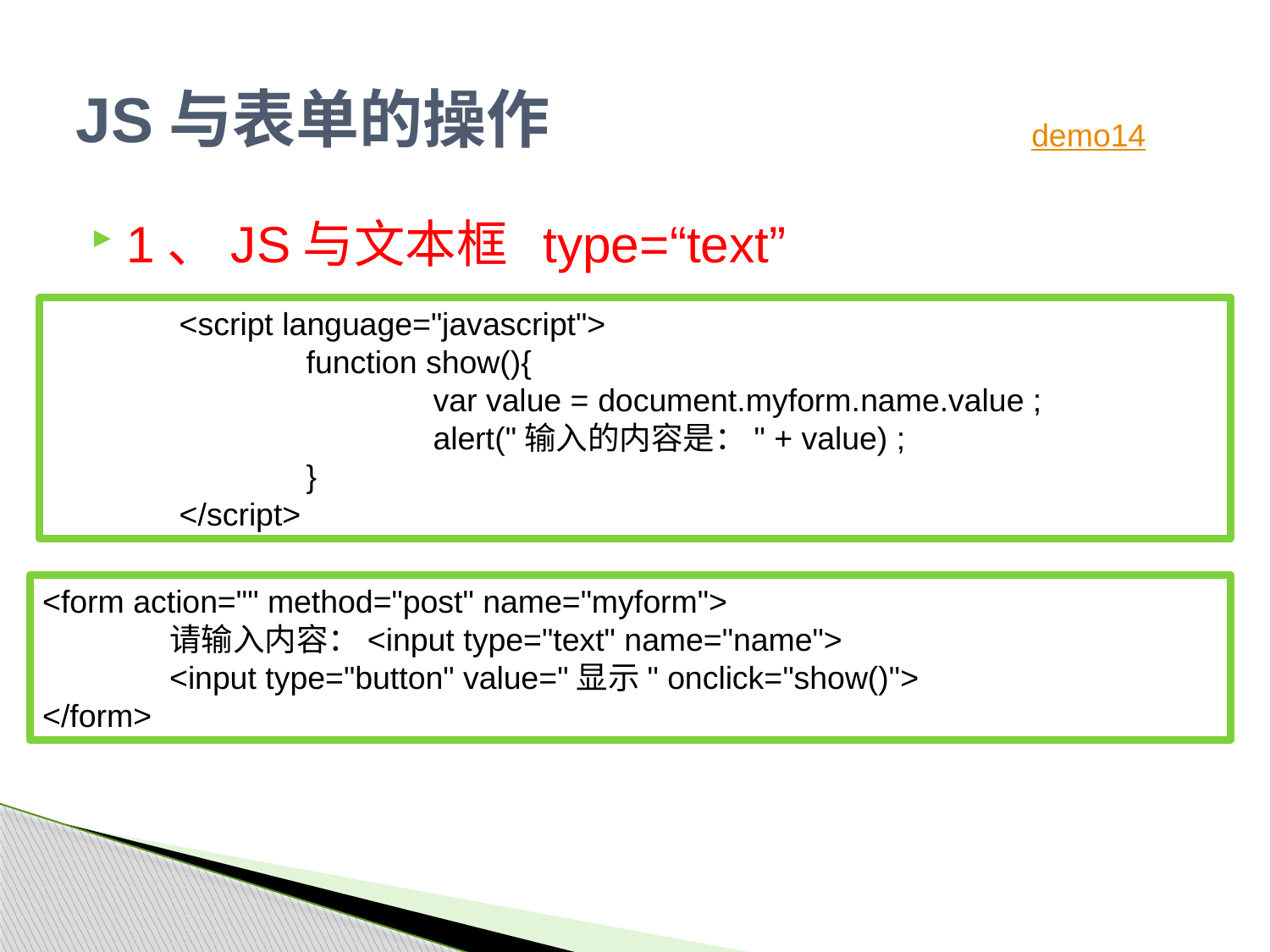

# JS与表单的操作
demo14
1、JS与文本框  type=“text”
	<script language="javascript">
		function show(){
			var value = document.myform.name.value ;
			alert("输入的内容是：" + value) ;
		}
	</script>
<form action="" method="post" name="myform">
	请输入内容：<input type="text" name="name">
	<input type="button" value="显示" onclick="show()">
</form>